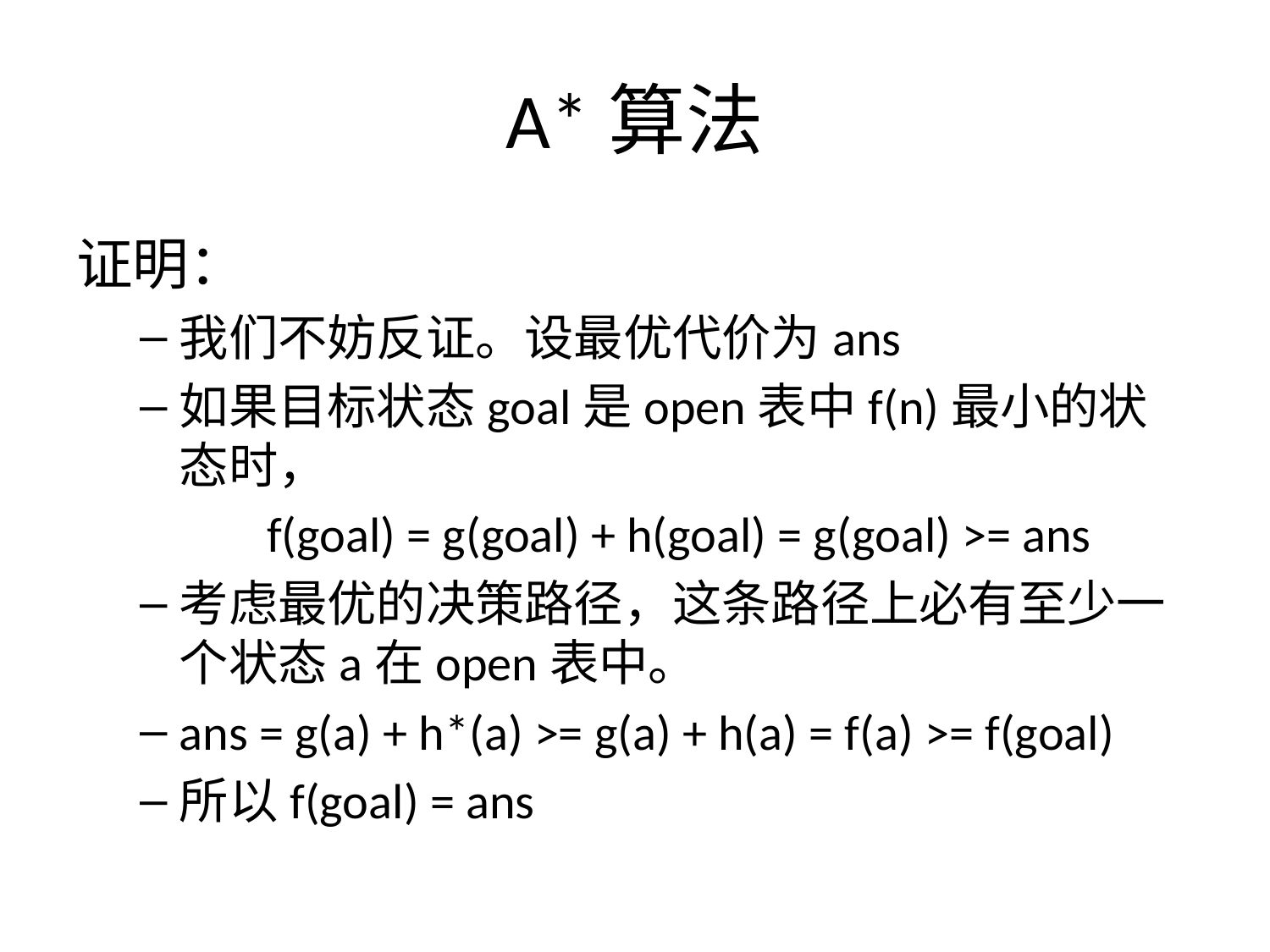

# A*算法
证明：
我们不妨反证。设最优代价为ans
如果目标状态goal是open表中f(n)最小的状态时，
	f(goal) = g(goal) + h(goal) = g(goal) >= ans
考虑最优的决策路径，这条路径上必有至少一个状态a在open表中。
ans = g(a) + h*(a) >= g(a) + h(a) = f(a) >= f(goal)
所以f(goal) = ans